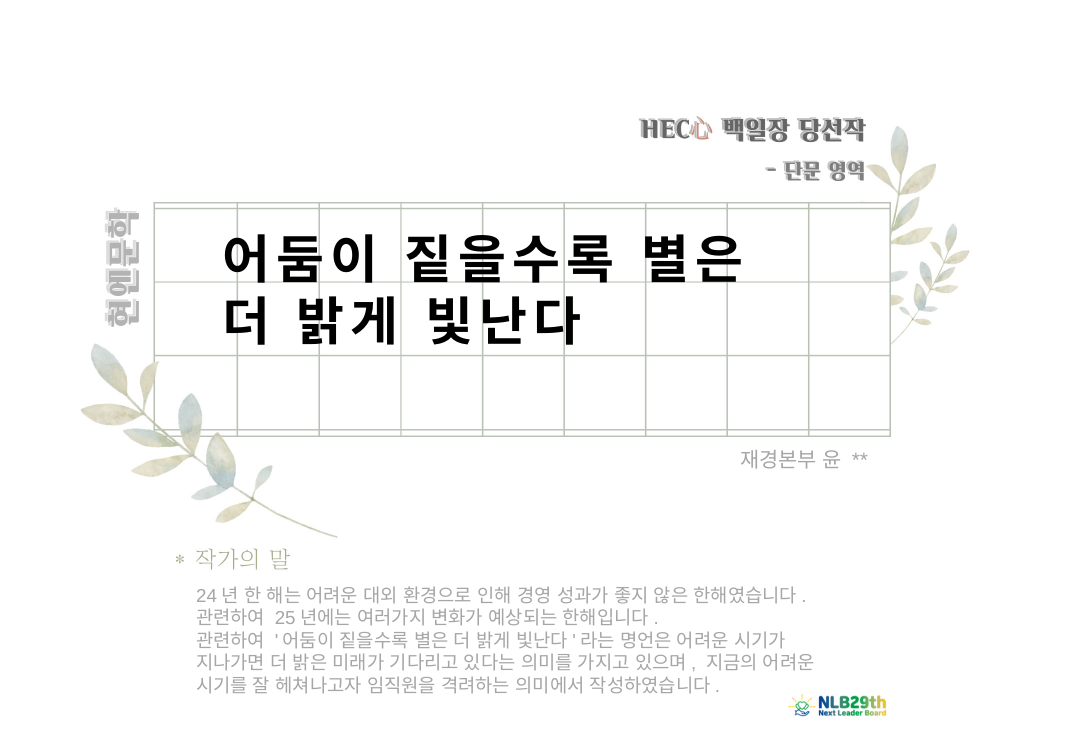

어둠이 짙을수록 별은 더 밝게 빛난다
재경본부 윤 **
24년 한 해는 어려운 대외 환경으로 인해 경영 성과가 좋지 않은 한해였습니다.
관련하여 25년에는 여러가지 변화가 예상되는 한해입니다.
관련하여 '어둠이 짙을수록 별은 더 밝게 빛난다'라는 명언은 어려운 시기가 지나가면 더 밝은 미래가 기다리고 있다는 의미를 가지고 있으며, 지금의 어려운 시기를 잘 헤쳐나고자 임직원을 격려하는 의미에서 작성하였습니다.